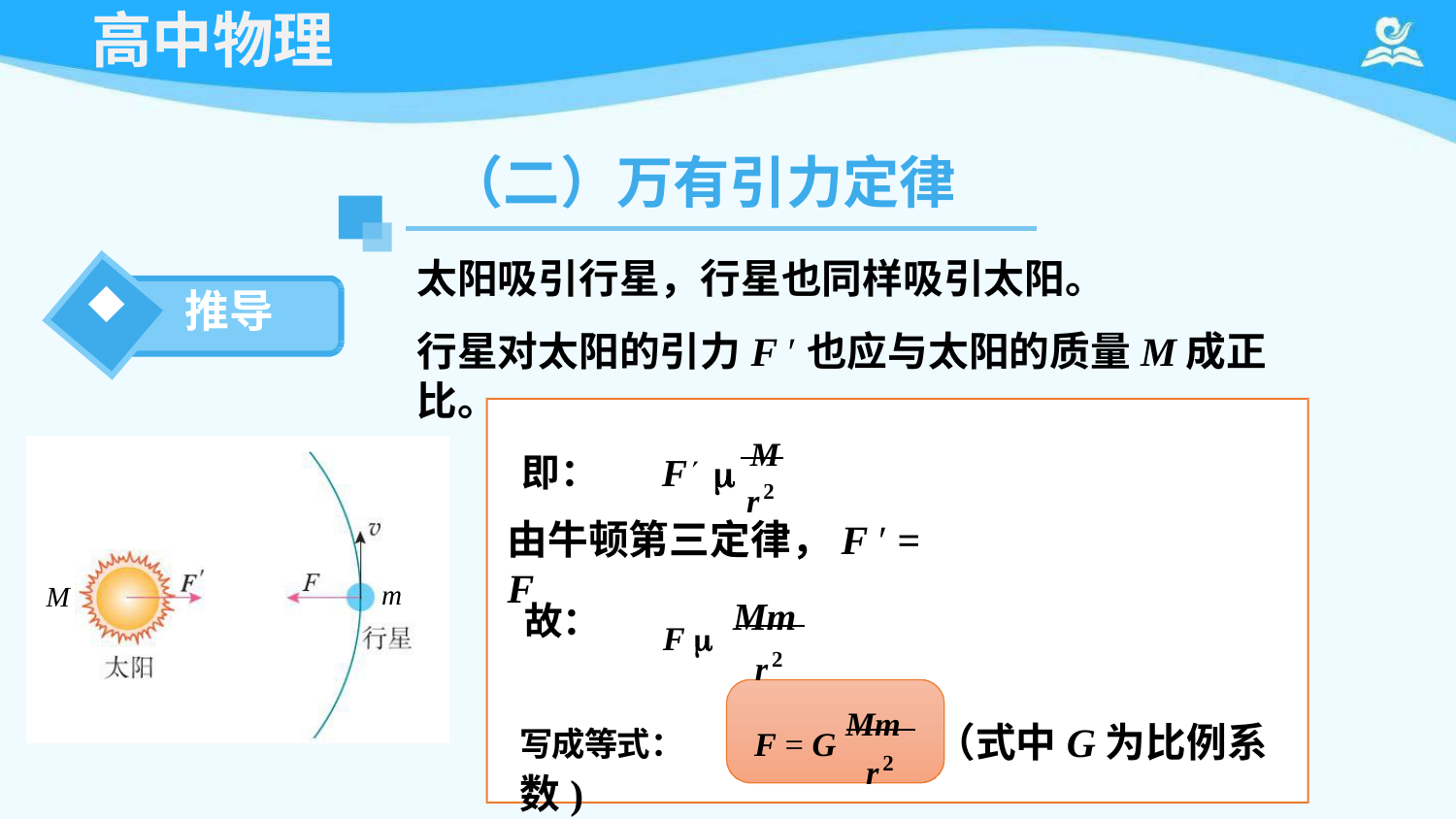

# 高中物理
（二）万有引力定律

太阳吸引行星，行星也同样吸引太阳。
行星对太阳的引力F ʹ也应与太阳的质量M成正比。

推导

即：	F′ μ M

r2

由牛顿第三定律，F ʹ = F
F μ Mm
m
M
故：
r2

写成等式：	F = G Mm （式中G为比例系数)
r2